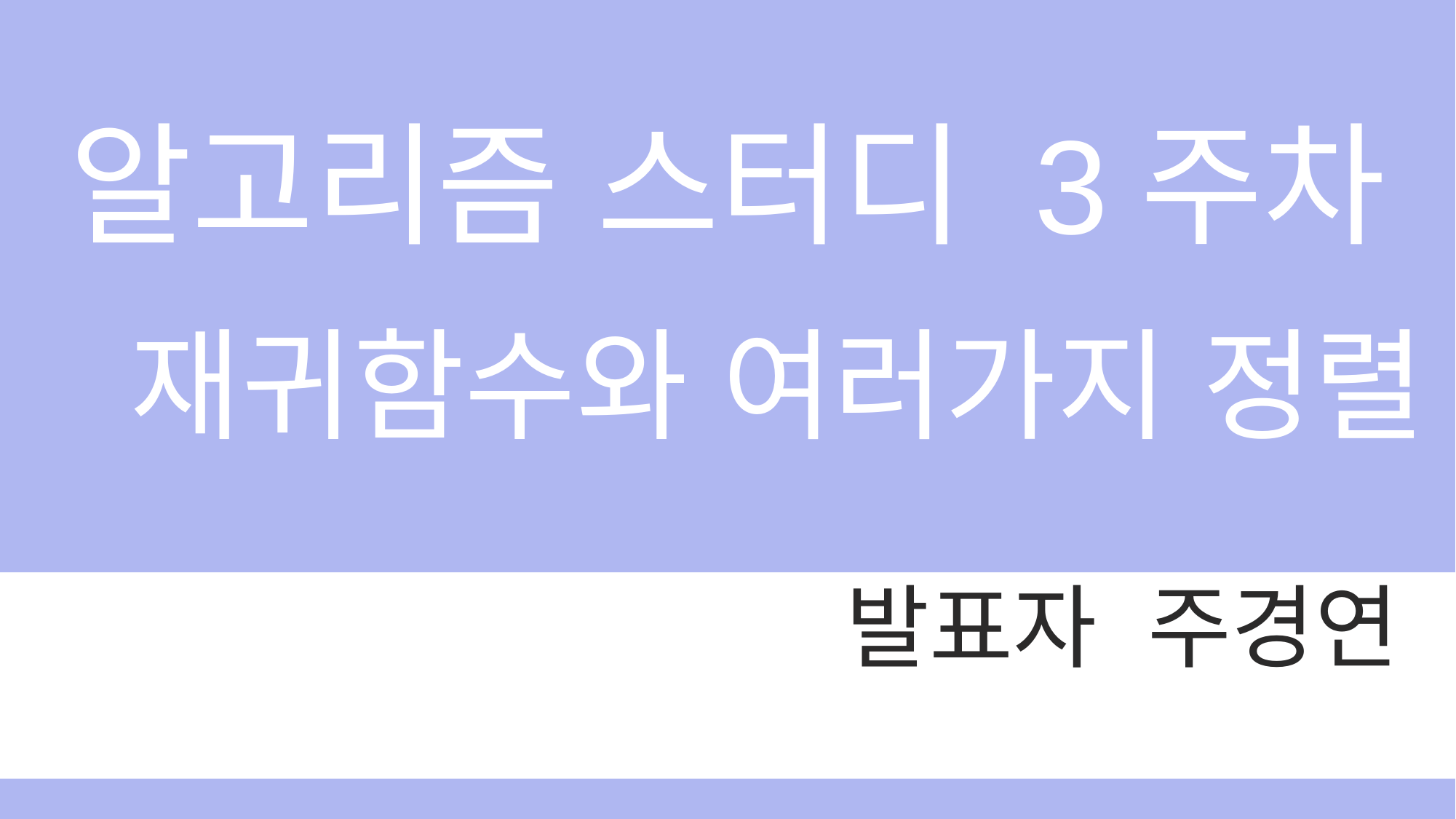

알고리즘 스터디 3주차
재귀함수와 여러가지 정렬
발표자  주경연